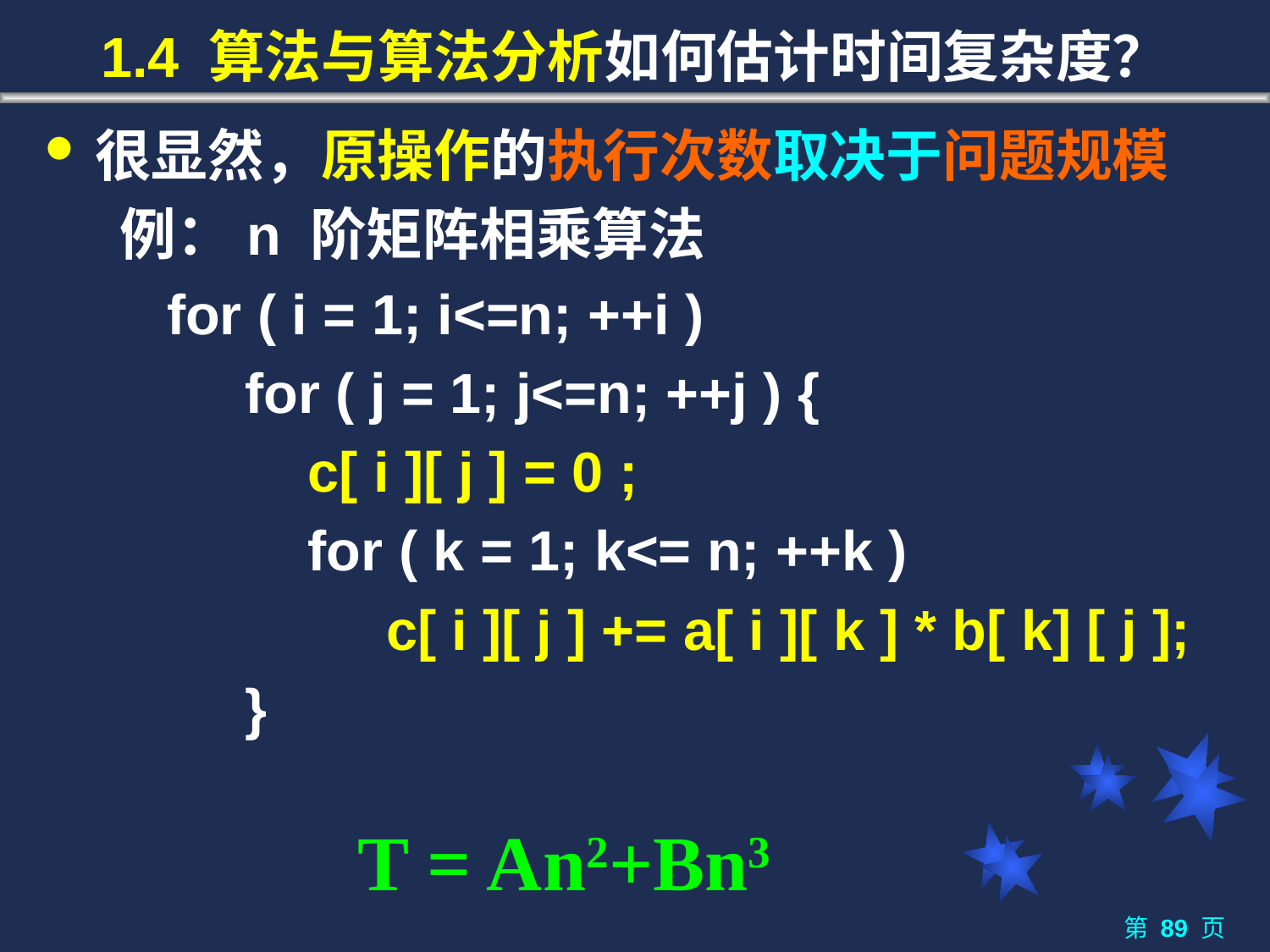

# 1.4 算法与算法分析如何估计时间复杂度？
很显然，原操作的执行次数取决于问题规模
例：n 阶矩阵相乘算法
   for ( i = 1; i<=n; ++i )
        for ( j = 1; j<=n; ++j ) {
            c[ i ][ j ] = 0 ;
            for ( k = 1; k<= n; ++k )
                 c[ i ][ j ] += a[ i ][ k ] * b[ k] [ j ];
        }
T = An2+Bn3
第 89 页